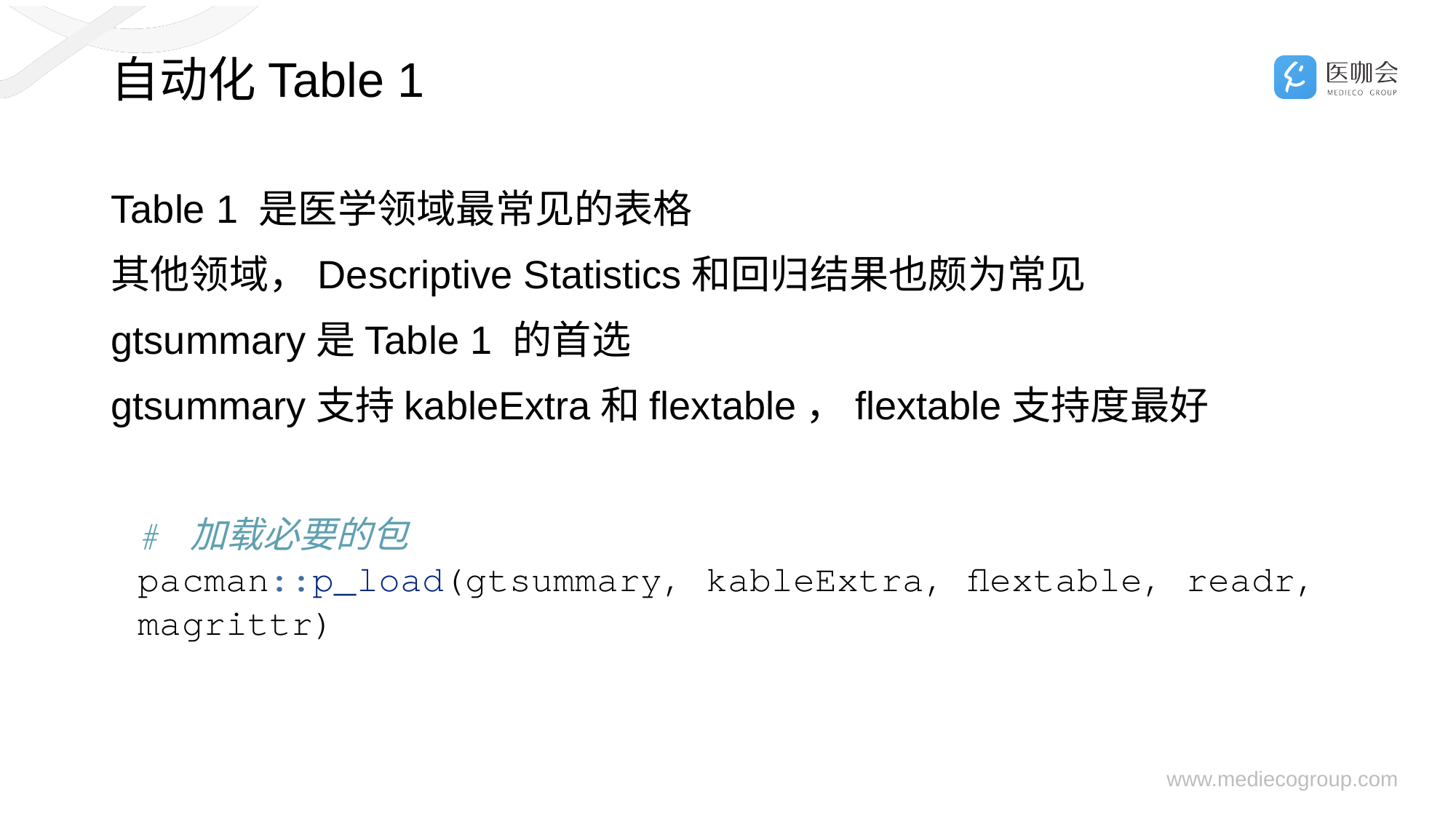

# 自动化Table 1
Table 1 是医学领域最常见的表格
其他领域，Descriptive Statistics和回归结果也颇为常见
gtsummary是Table 1 的首选
gtsummary支持kableExtra和flextable，flextable支持度最好

# 加载必要的包 pacman::p_load(gtsummary, kableExtra, flextable, readr, magrittr)